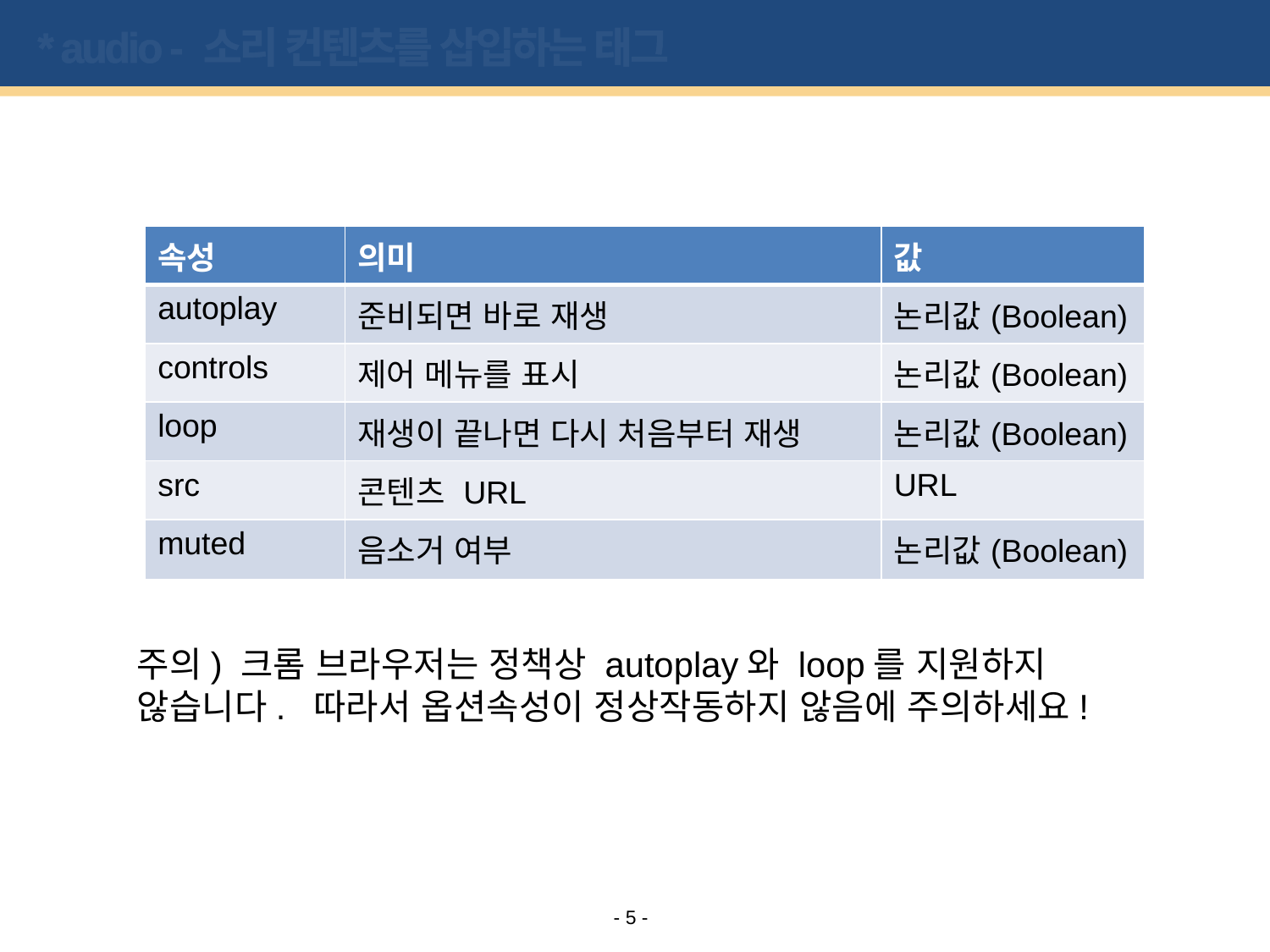

# * audio - 소리 컨텐츠를 삽입하는 태그
| 속성 | 의미 | 값 |
| --- | --- | --- |
| autoplay | 준비되면 바로 재생 | 논리값(Boolean) |
| controls | 제어 메뉴를 표시 | 논리값(Boolean) |
| loop | 재생이 끝나면 다시 처음부터 재생 | 논리값(Boolean) |
| src | 콘텐츠 URL | URL |
| muted | 음소거 여부 | 논리값(Boolean) |
주의) 크롬 브라우저는 정책상 autoplay와 loop를 지원하지 않습니다.  따라서 옵션속성이 정상작동하지 않음에 주의하세요!